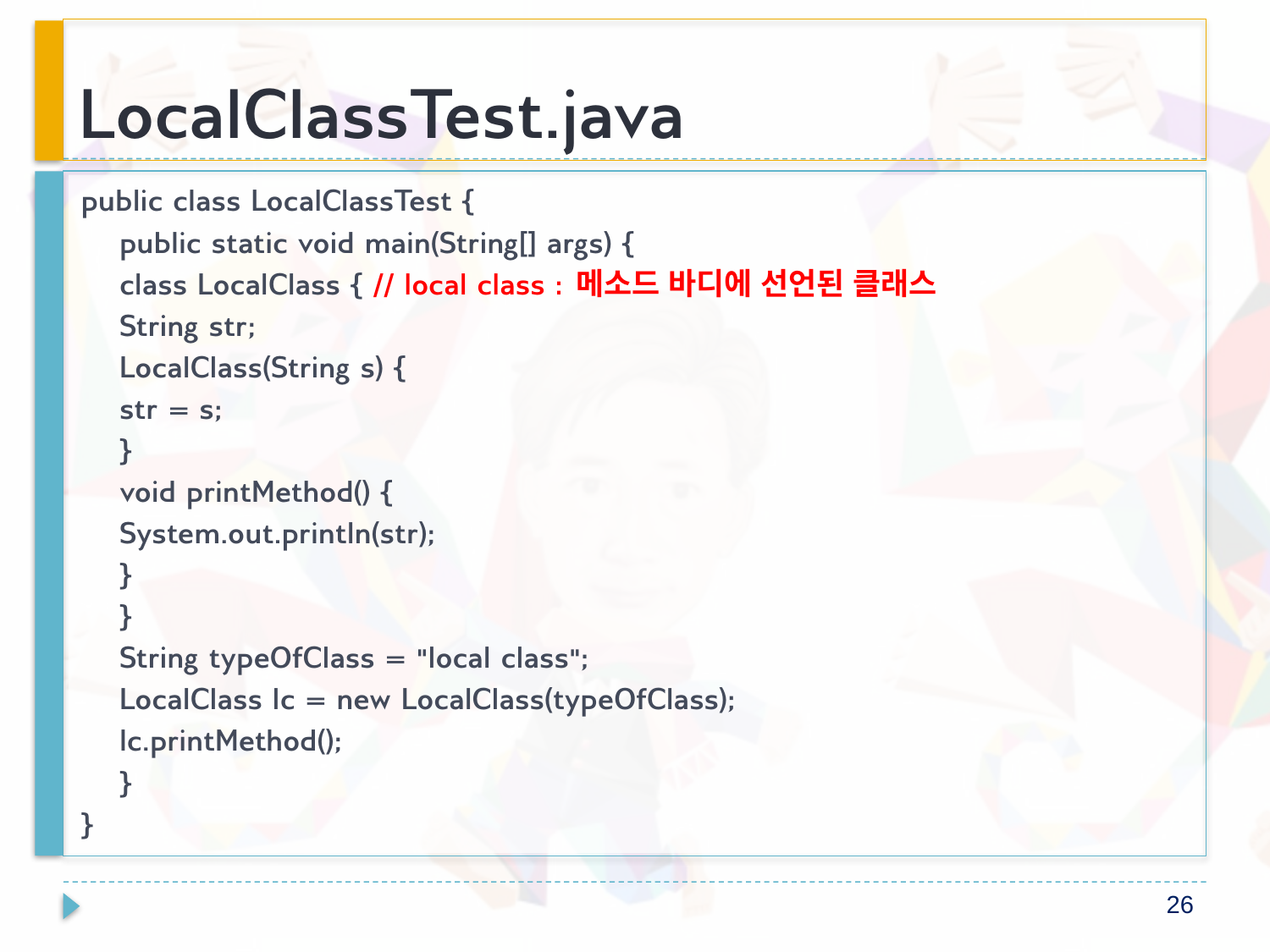

# LocalClassTest.java
public class LocalClassTest {
	public static void main(String[] args) {
		class LocalClass { // local class : 메소드 바디에 선언된 클래스
			String str;
			LocalClass(String s) {
				str = s;
			}
			void printMethod() {
				System.out.println(str);
			}
		}
		String typeOfClass = "local class";
		LocalClass lc = new LocalClass(typeOfClass);
		lc.printMethod();
	}
}
26